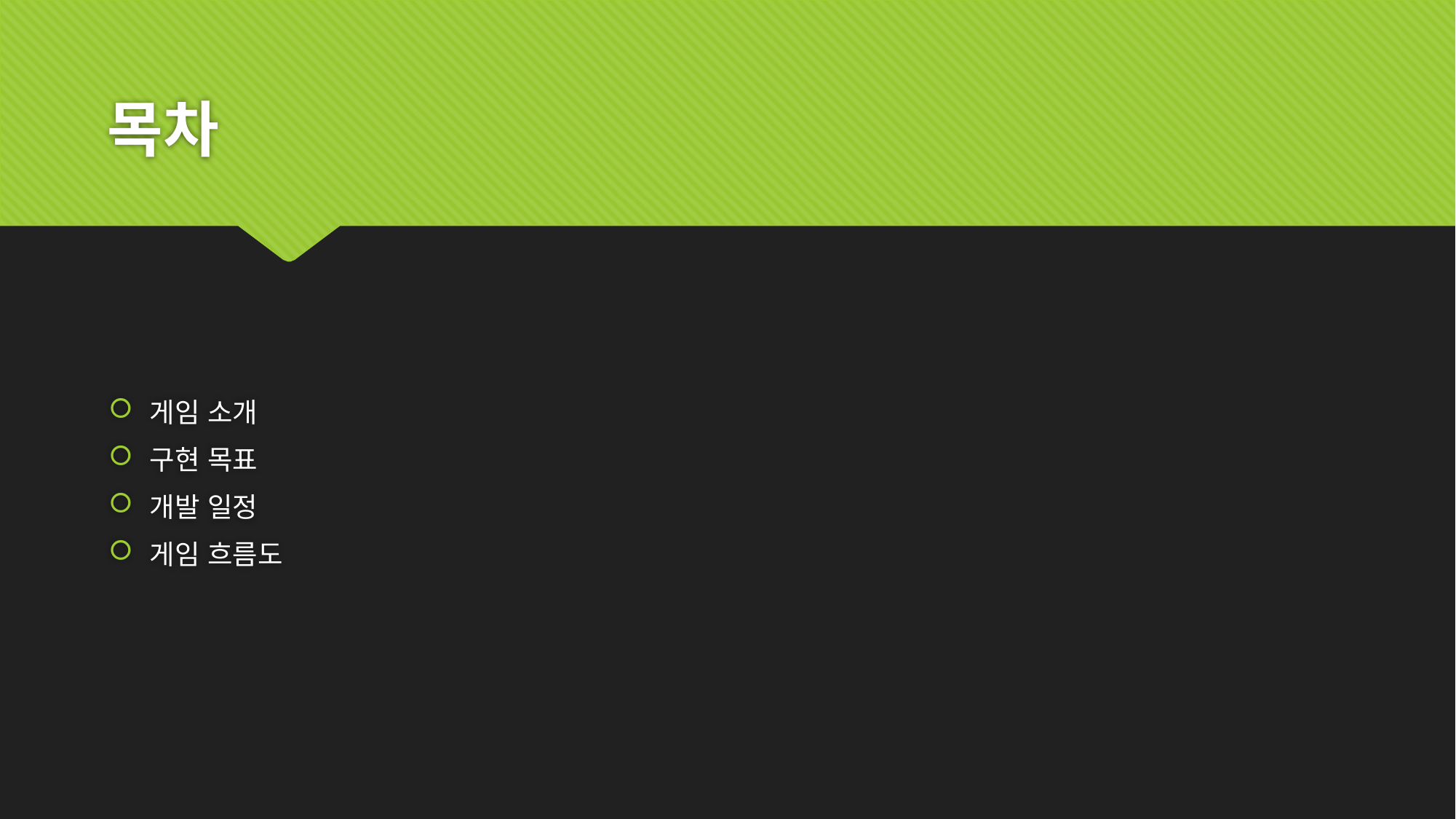

# 목차
게임 소개
구현 목표
개발 일정
게임 흐름도